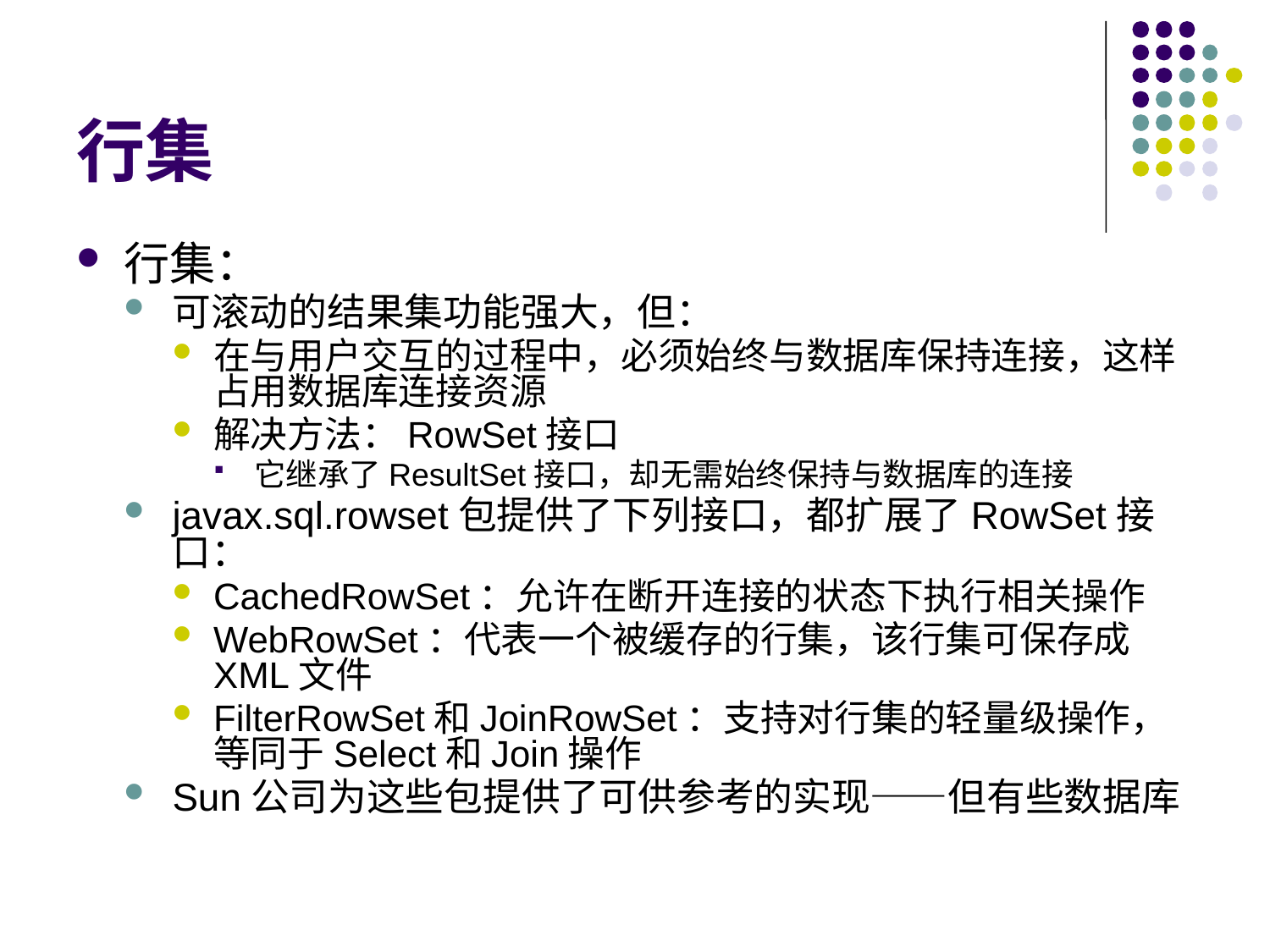

# 行集
行集：
可滚动的结果集功能强大，但：
在与用户交互的过程中，必须始终与数据库保持连接，这样占用数据库连接资源
解决方法：RowSet接口
它继承了ResultSet接口，却无需始终保持与数据库的连接
javax.sql.rowset包提供了下列接口，都扩展了RowSet接口：
CachedRowSet：允许在断开连接的状态下执行相关操作
WebRowSet：代表一个被缓存的行集，该行集可保存成XML文件
FilterRowSet和JoinRowSet：支持对行集的轻量级操作，等同于Select和Join操作
Sun公司为这些包提供了可供参考的实现——但有些数据库